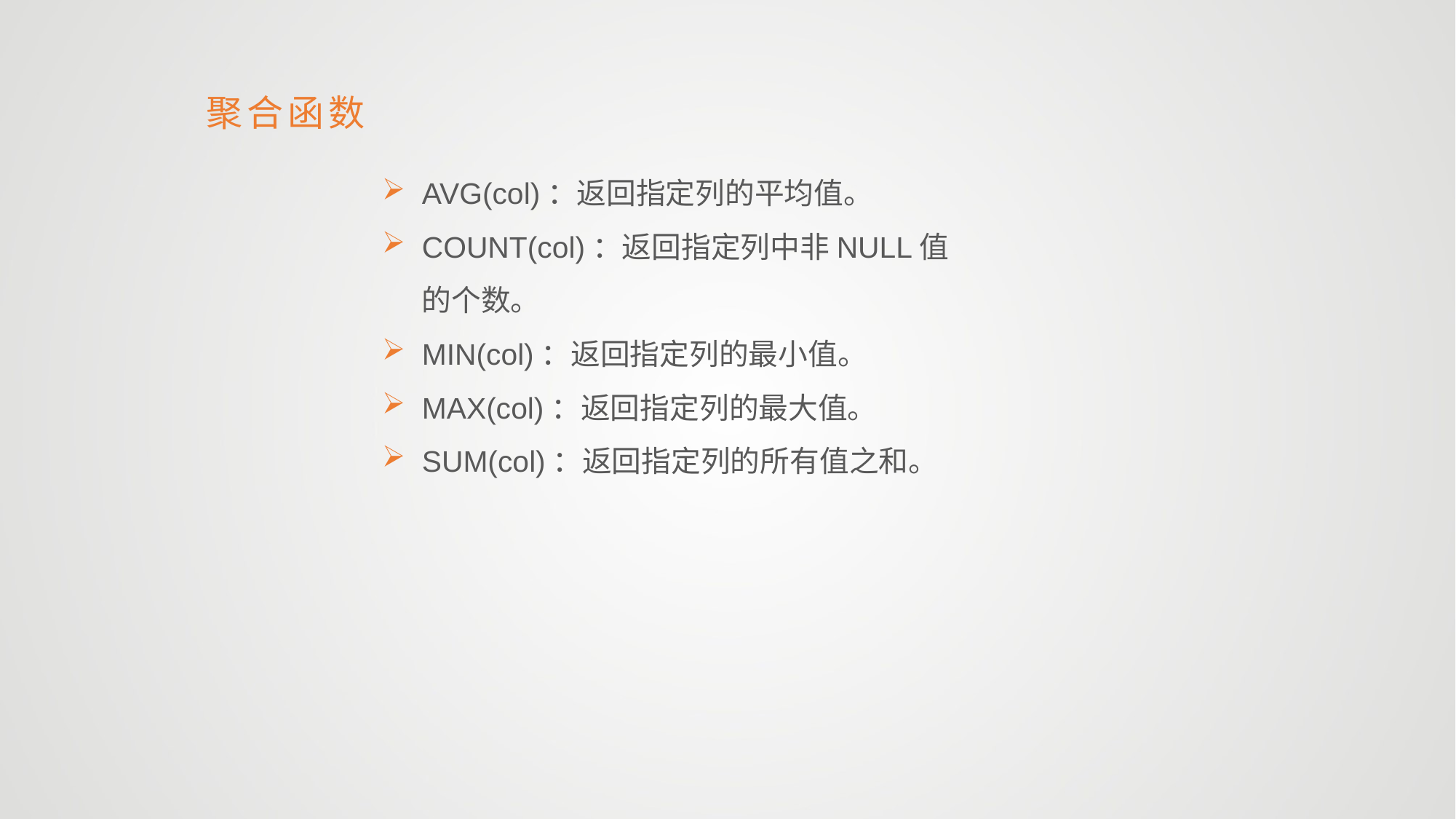

# 聚合函数
AVG(col)：返回指定列的平均值。
COUNT(col)：返回指定列中非NULL值的个数。
MIN(col)：返回指定列的最小值。
MAX(col)：返回指定列的最大值。
SUM(col)：返回指定列的所有值之和。